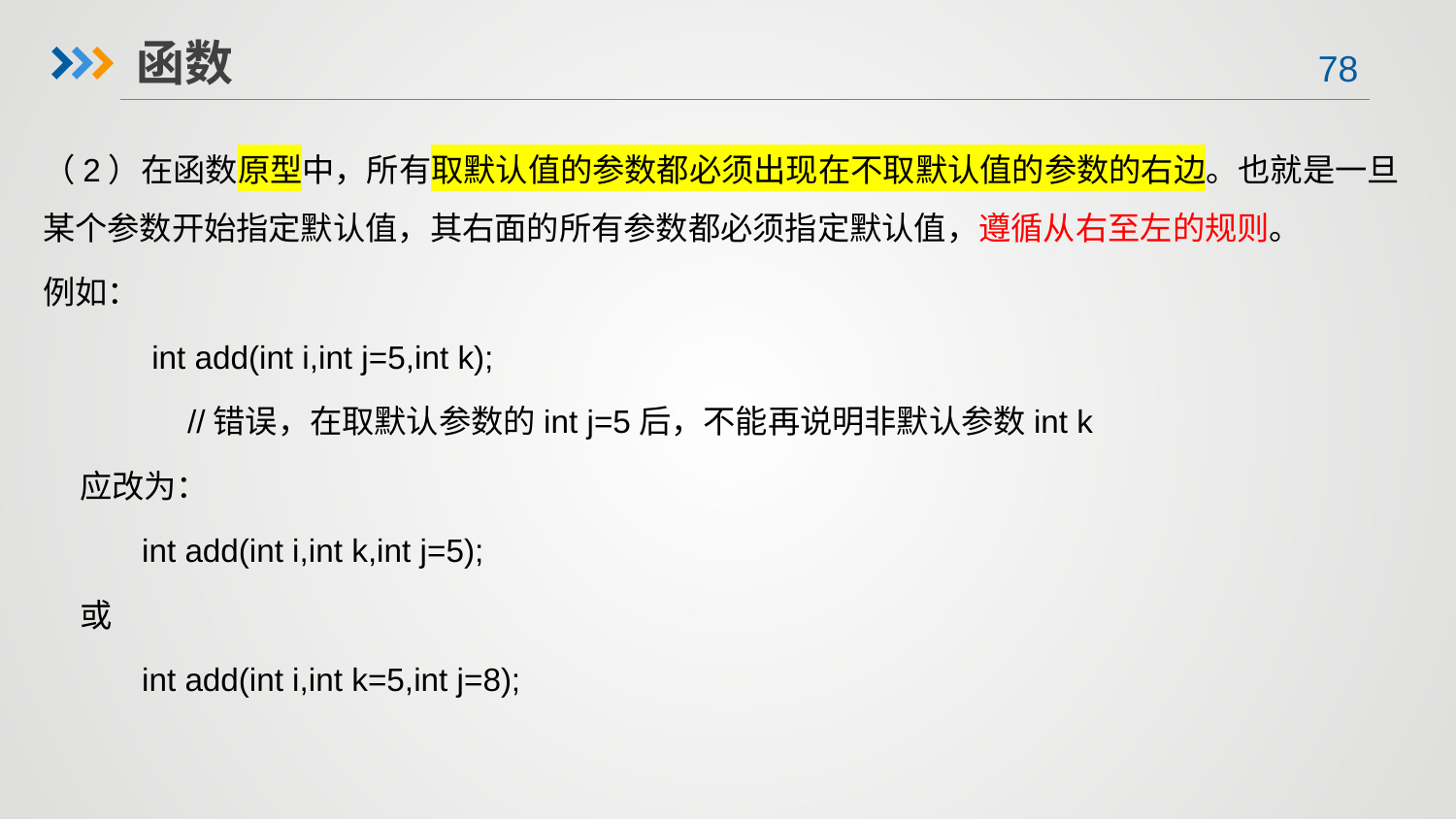

函数
（2）在函数原型中，所有取默认值的参数都必须出现在不取默认值的参数的右边。也就是一旦某个参数开始指定默认值，其右面的所有参数都必须指定默认值，遵循从右至左的规则。
例如：
    int add(int i,int j=5,int k);
        //错误，在取默认参数的int j=5后，不能再说明非默认参数int k
    应改为：
           int add(int i,int k,int j=5);
    或
           int add(int i,int k=5,int j=8);